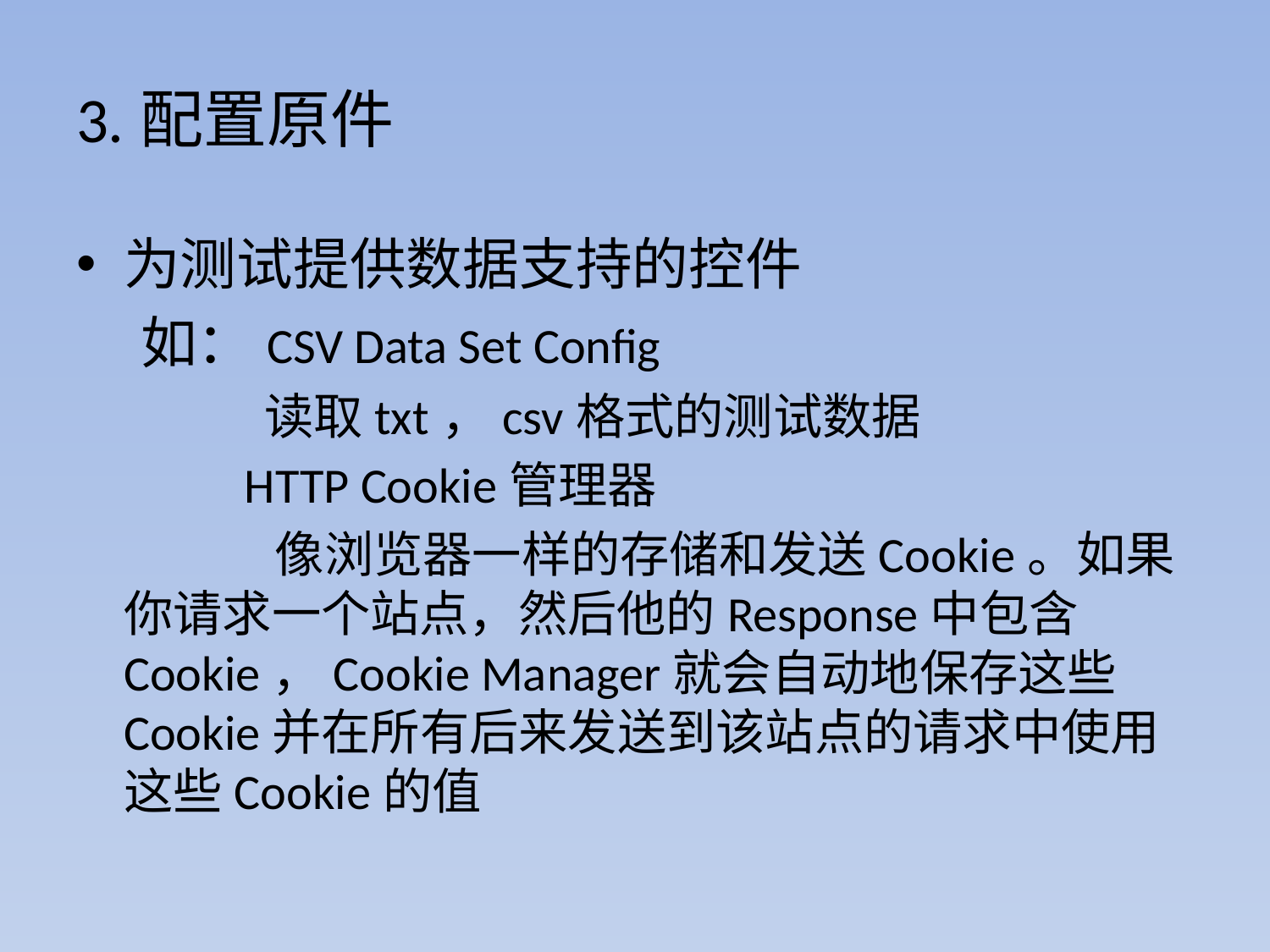

# 3.配置原件
为测试提供数据支持的控件
    如：CSV Data Set Config
                读取txt，csv格式的测试数据
               HTTP Cookie管理器
                 像浏览器一样的存储和发送Cookie。如果你请求一个站点，然后他的Response中包含Cookie，Cookie Manager就会自动地保存这些Cookie并在所有后来发送到该站点的请求中使用这些Cookie的值